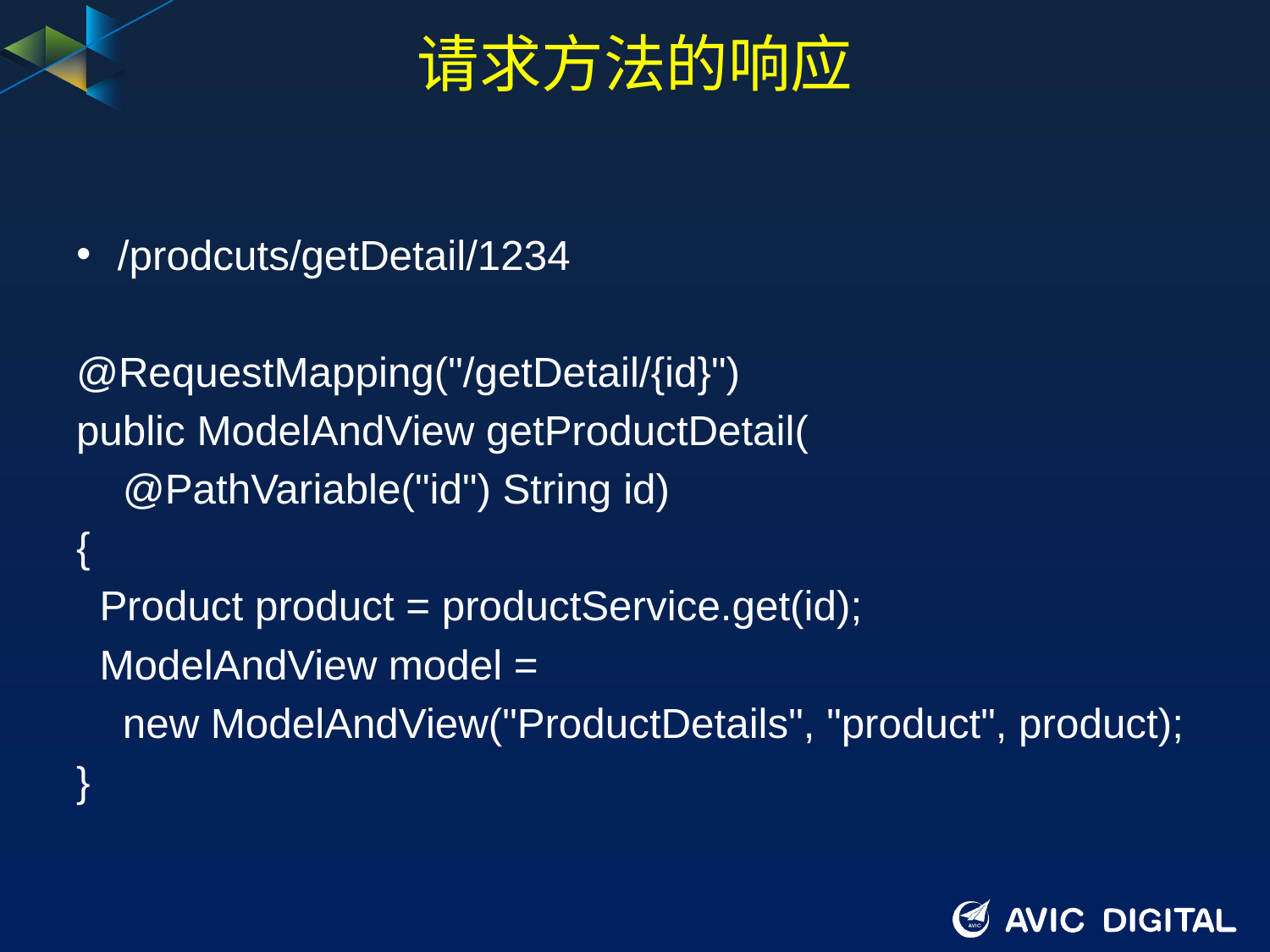

# 请求方法的响应
/prodcuts/getDetail/1234

@RequestMapping("/getDetail/{id}")
public ModelAndView getProductDetail(
    @PathVariable("id") String id)
{
  Product product = productService.get(id);
  ModelAndView model =
    new ModelAndView("ProductDetails", "product", product);
}